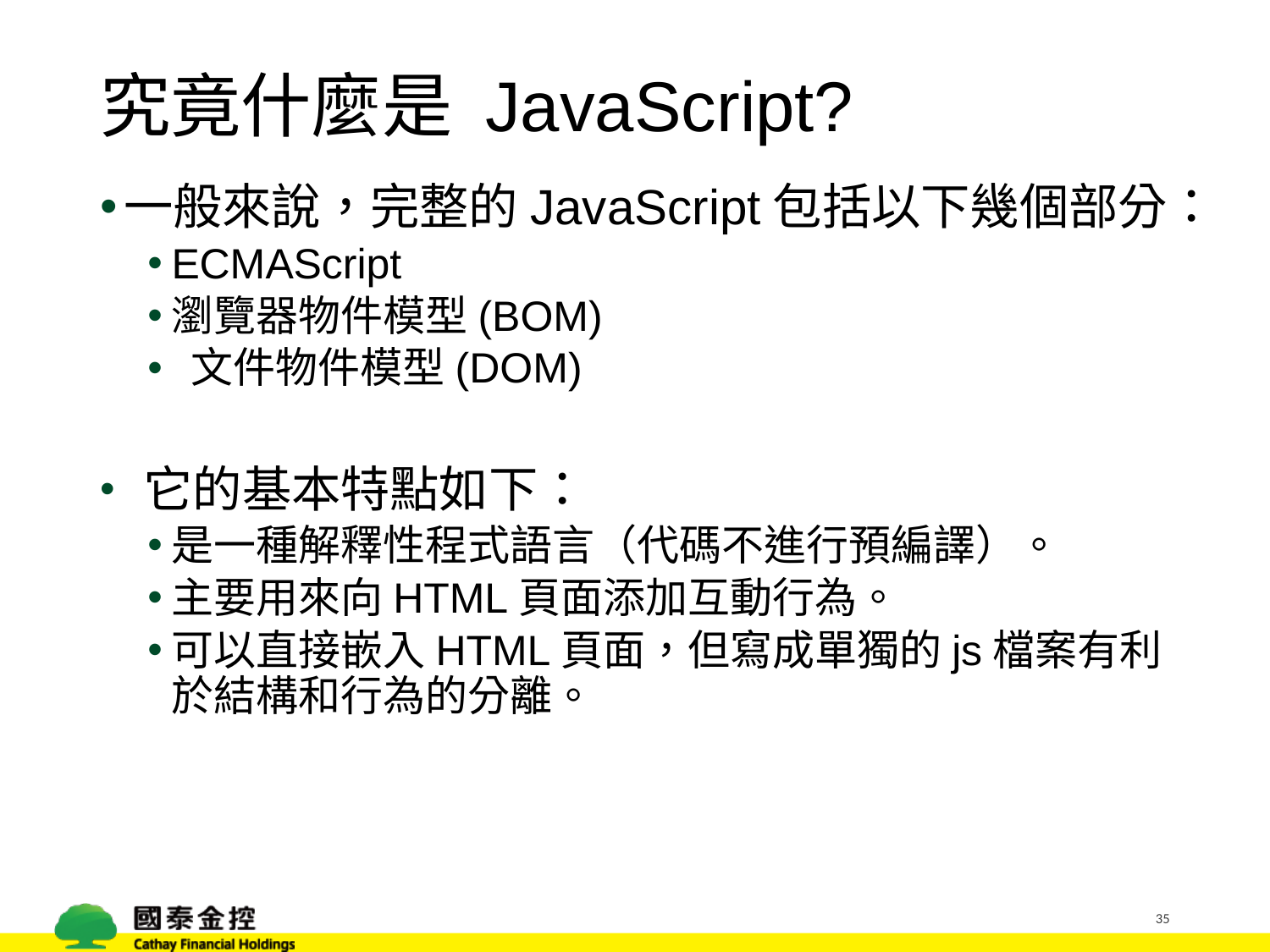

# 究竟什麼是 JavaScript?
一般來說，完整的JavaScript包括以下幾個部分：
ECMAScript
瀏覽器物件模型(BOM)
 文件物件模型(DOM)

 它的基本特點如下：
是一種解釋性程式語言（代碼不進行預編譯）。
主要用來向HTML頁面添加互動行為。
可以直接嵌入HTML頁面，但寫成單獨的js檔案有利於結構和行為的分離。